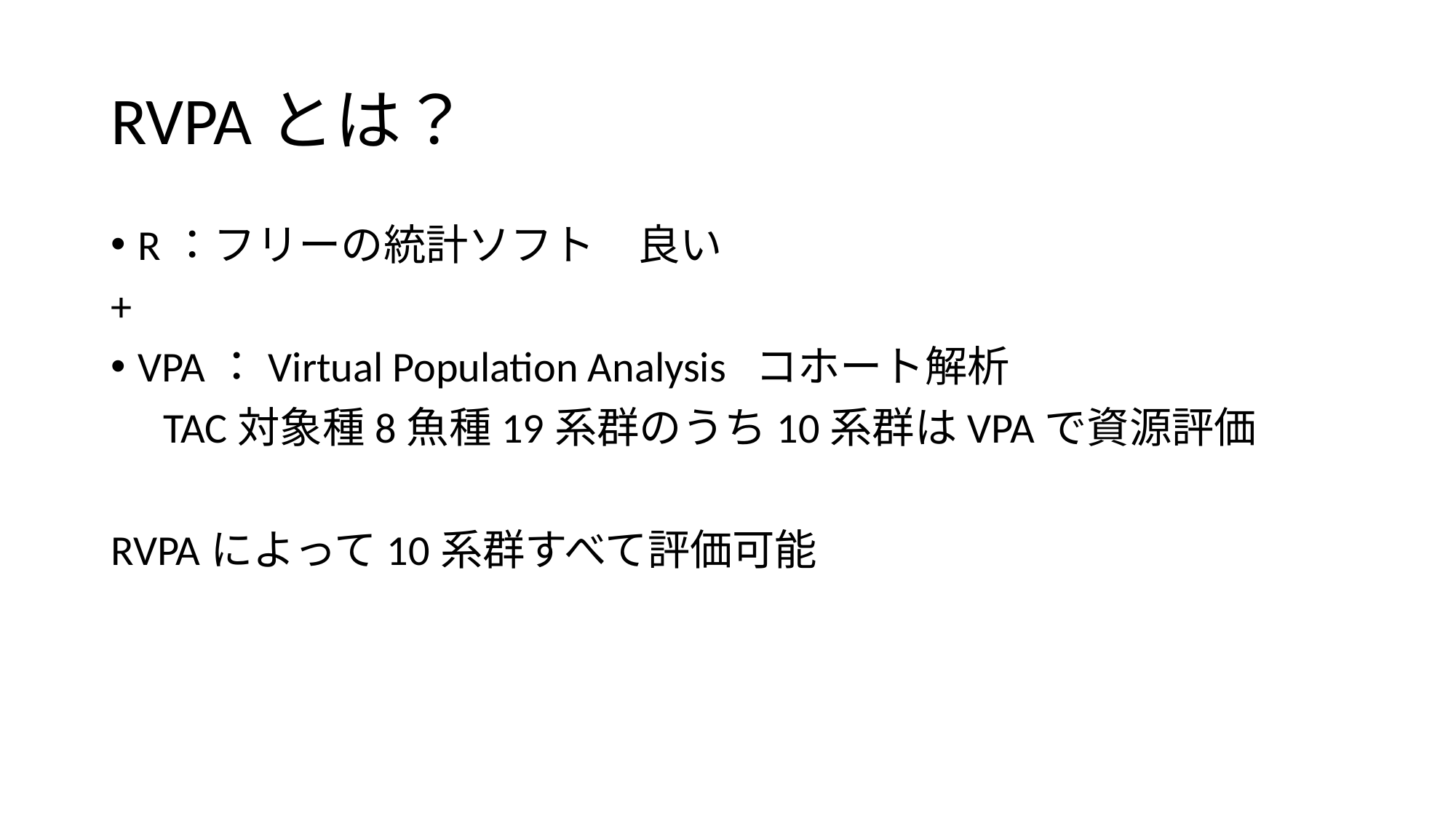

# RVPAとは？
R：フリーの統計ソフト　良い
+
VPA：Virtual Population Analysis  コホート解析
　TAC対象種8魚種19系群のうち10系群はVPAで資源評価

RVPAによって10系群すべて評価可能